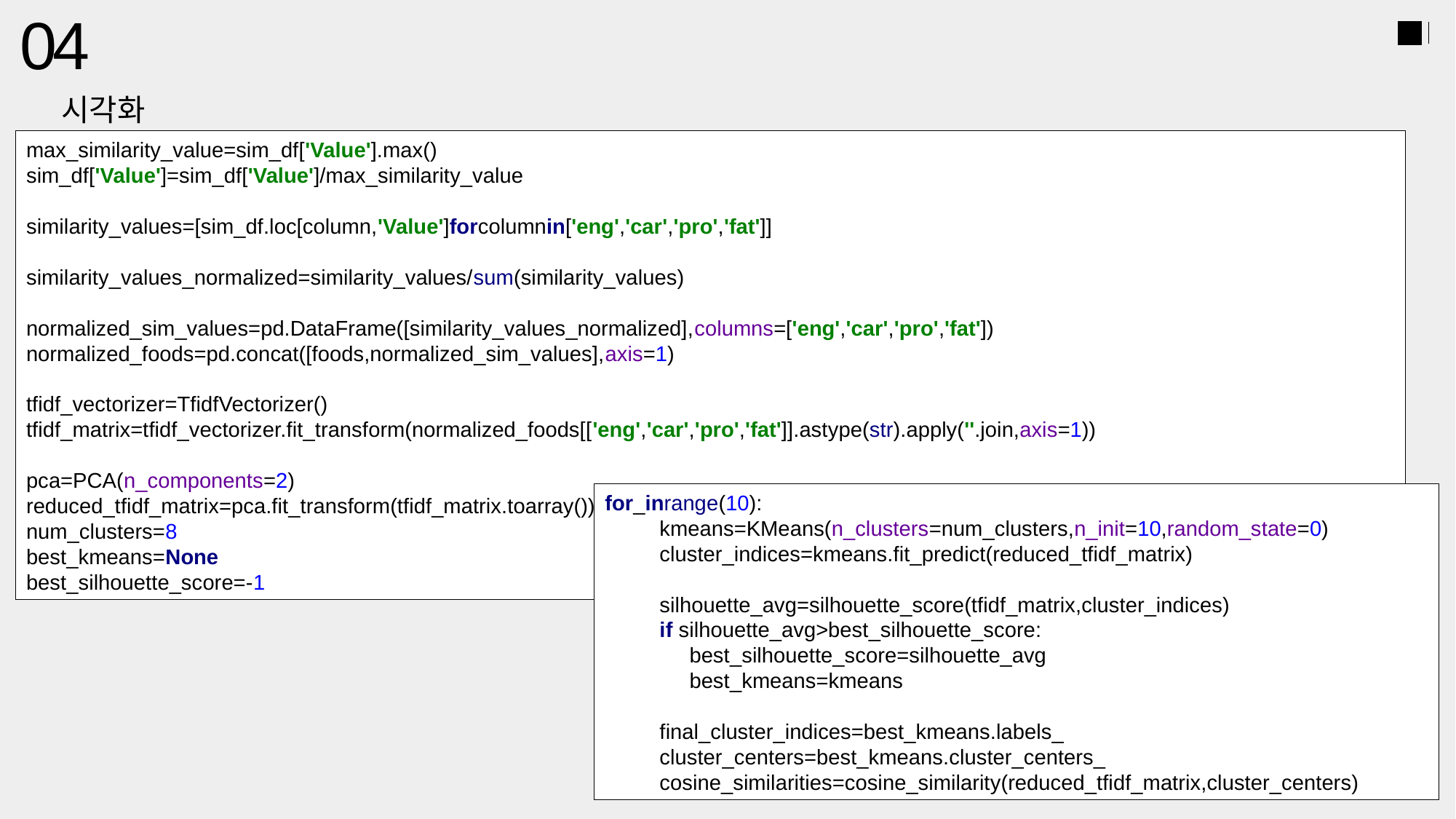

04

시각화
max_similarity_value=sim_df['Value'].max()
sim_df['Value']=sim_df['Value']/max_similarity_value

similarity_values=[sim_df.loc[column,'Value']forcolumnin['eng','car','pro','fat']]

similarity_values_normalized=similarity_values/sum(similarity_values)

normalized_sim_values=pd.DataFrame([similarity_values_normalized],columns=['eng','car','pro','fat'])
normalized_foods=pd.concat([foods,normalized_sim_values],axis=1)

tfidf_vectorizer=TfidfVectorizer()
tfidf_matrix=tfidf_vectorizer.fit_transform(normalized_foods[['eng','car','pro','fat']].astype(str).apply(''.join,axis=1))

pca=PCA(n_components=2)
reduced_tfidf_matrix=pca.fit_transform(tfidf_matrix.toarray())
num_clusters=8
best_kmeans=None
best_silhouette_score=-1
for_inrange(10):
kmeans=KMeans(n_clusters=num_clusters,n_init=10,random_state=0)
cluster_indices=kmeans.fit_predict(reduced_tfidf_matrix)

silhouette_avg=silhouette_score(tfidf_matrix,cluster_indices)
if silhouette_avg>best_silhouette_score:
     best_silhouette_score=silhouette_avg
     best_kmeans=kmeans

final_cluster_indices=best_kmeans.labels_
cluster_centers=best_kmeans.cluster_centers_
cosine_similarities=cosine_similarity(reduced_tfidf_matrix,cluster_centers)